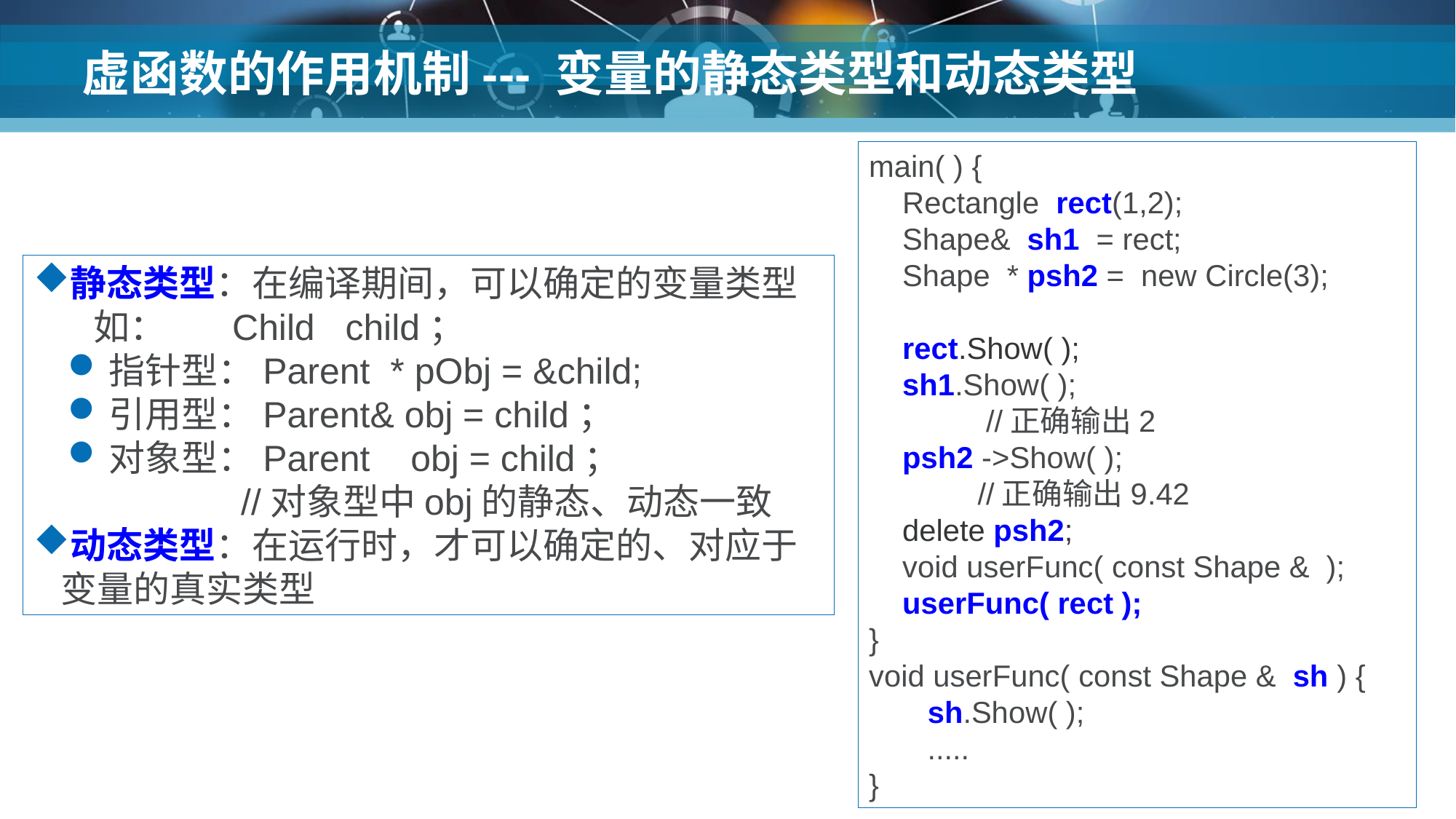

# 虚函数的作用机制--- 变量的静态类型和动态类型
main( ) {
    Rectangle  rect(1,2);
    Shape&  sh1  = rect;
    Shape  * psh2 =  new Circle(3);
    rect.Show( );
    sh1.Show( );
              //正确输出2
    psh2 ->Show( );
             //正确输出9.42
    delete psh2;
    void userFunc( const Shape &  );
    userFunc( rect );
}
void userFunc( const Shape &  sh ) {
       sh.Show( );
       .....
}
静态类型：在编译期间，可以确定的变量类型
    如：       Child   child；
指针型：Parent  * pObj = &child;
引用型：Parent& obj = child；
对象型：Parent    obj = child；
                 //对象型中obj的静态、动态一致
动态类型：在运行时，才可以确定的、对应于变量的真实类型